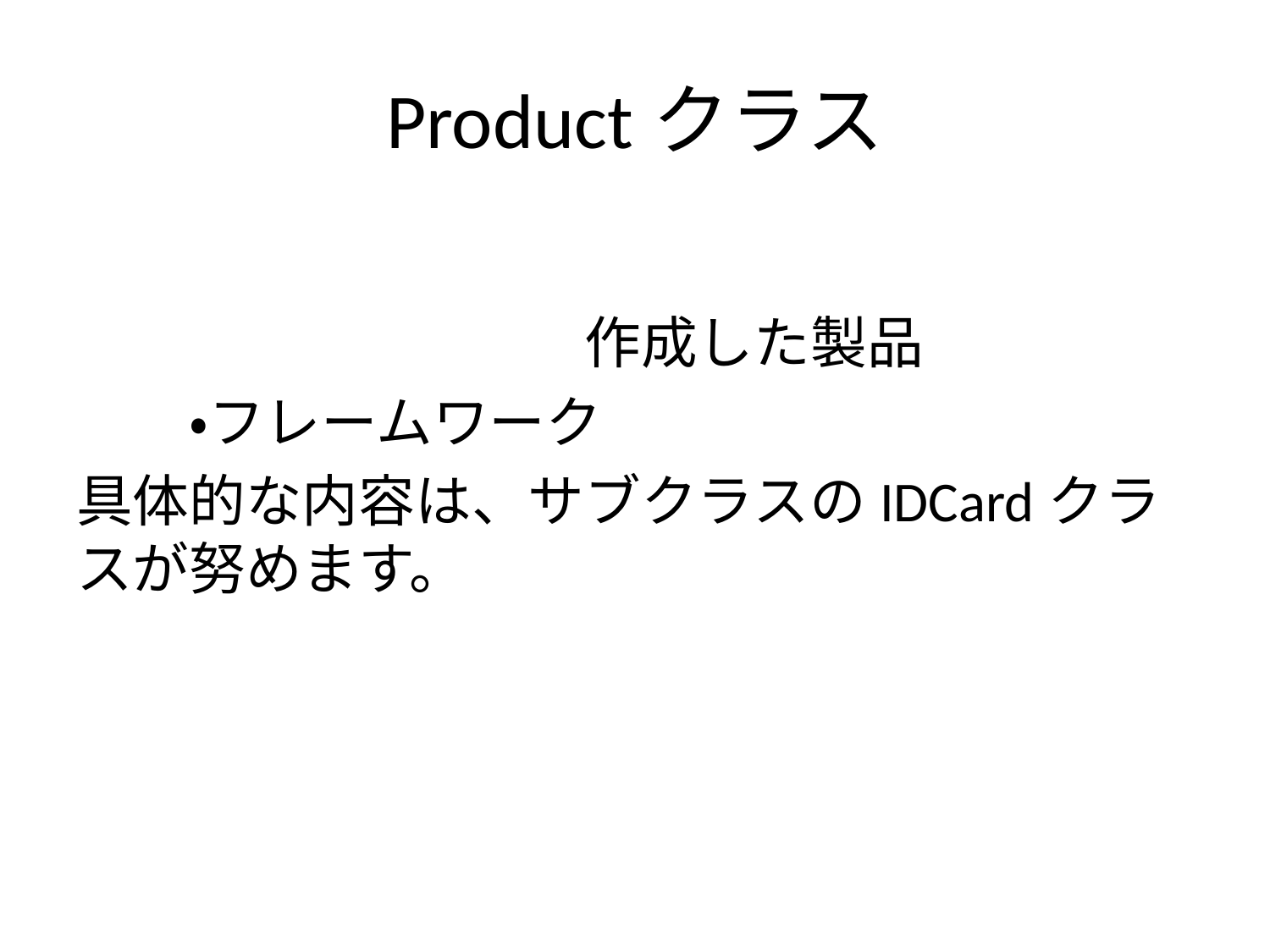

# Productクラス

　　　　　　　　　作成した製品
　　・フレームワーク
具体的な内容は、サブクラスのIDCardクラスが努めます。